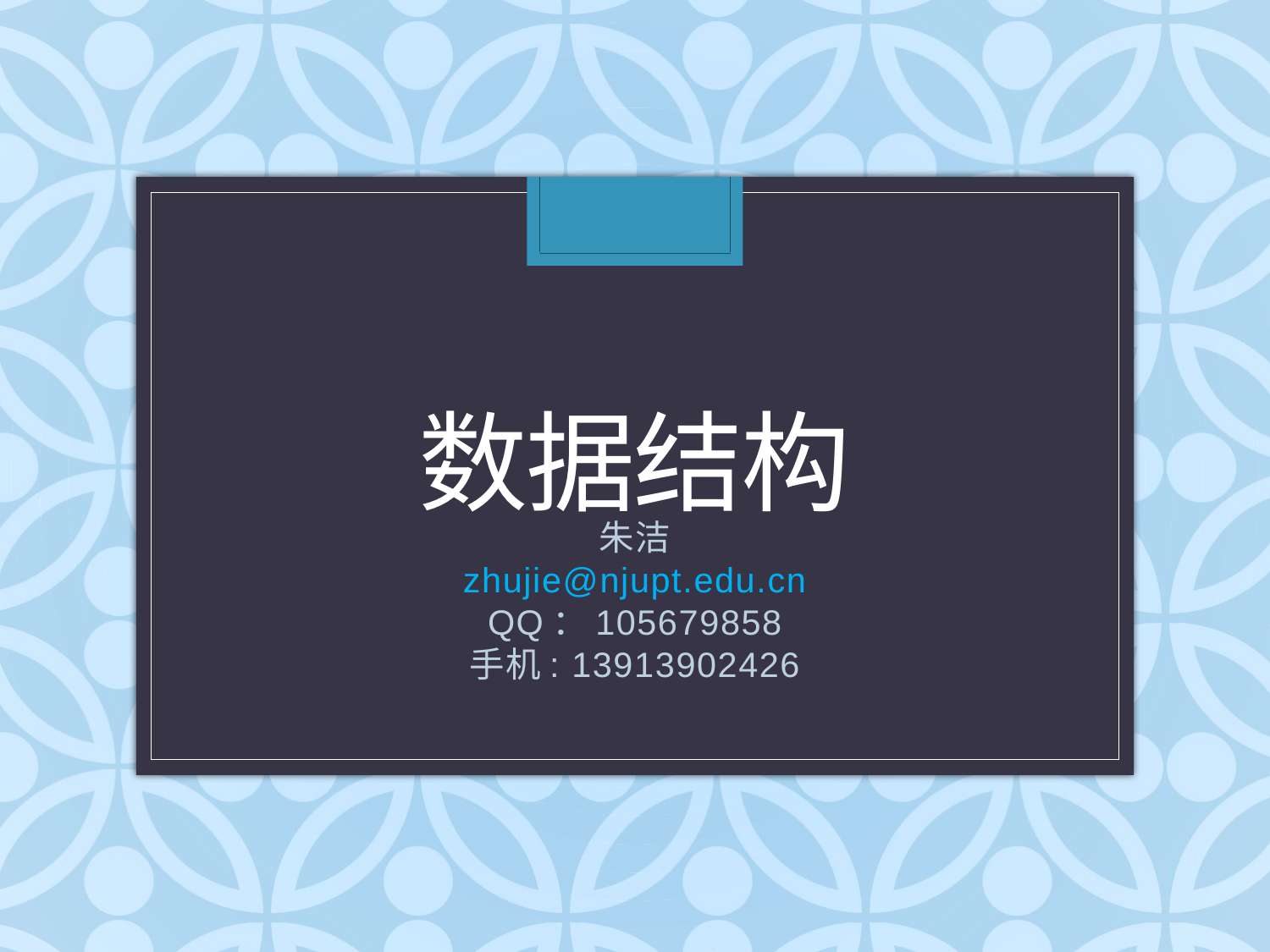

# 数据结构
朱洁
zhujie@njupt.edu.cn
QQ：105679858
手机: 13913902426